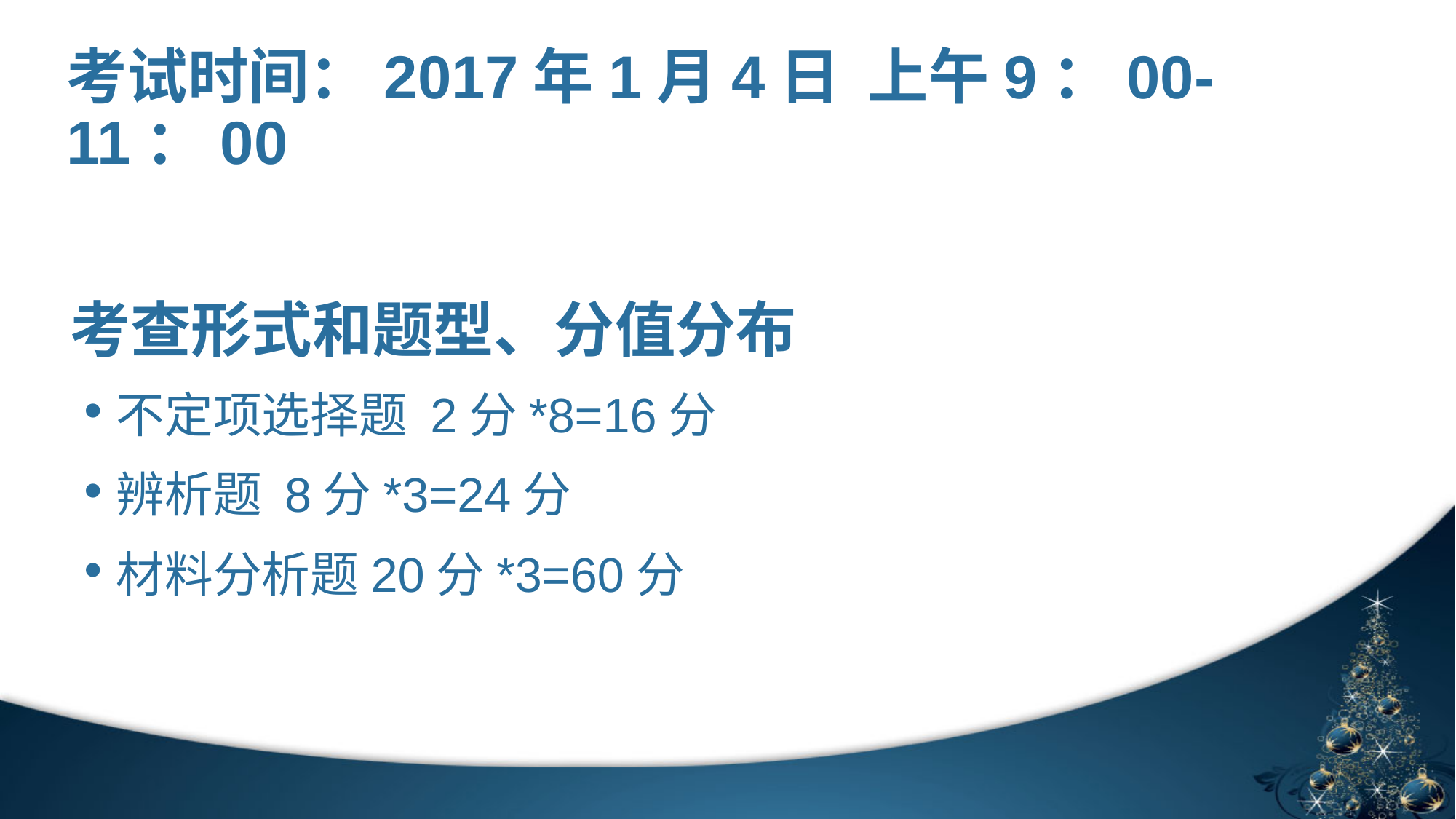

考试时间：2017年1月4日  上午9：00-11：00
# 考查形式和题型、分值分布
不定项选择题 2分*8=16分
辨析题 8分*3=24分
材料分析题20分*3=60分